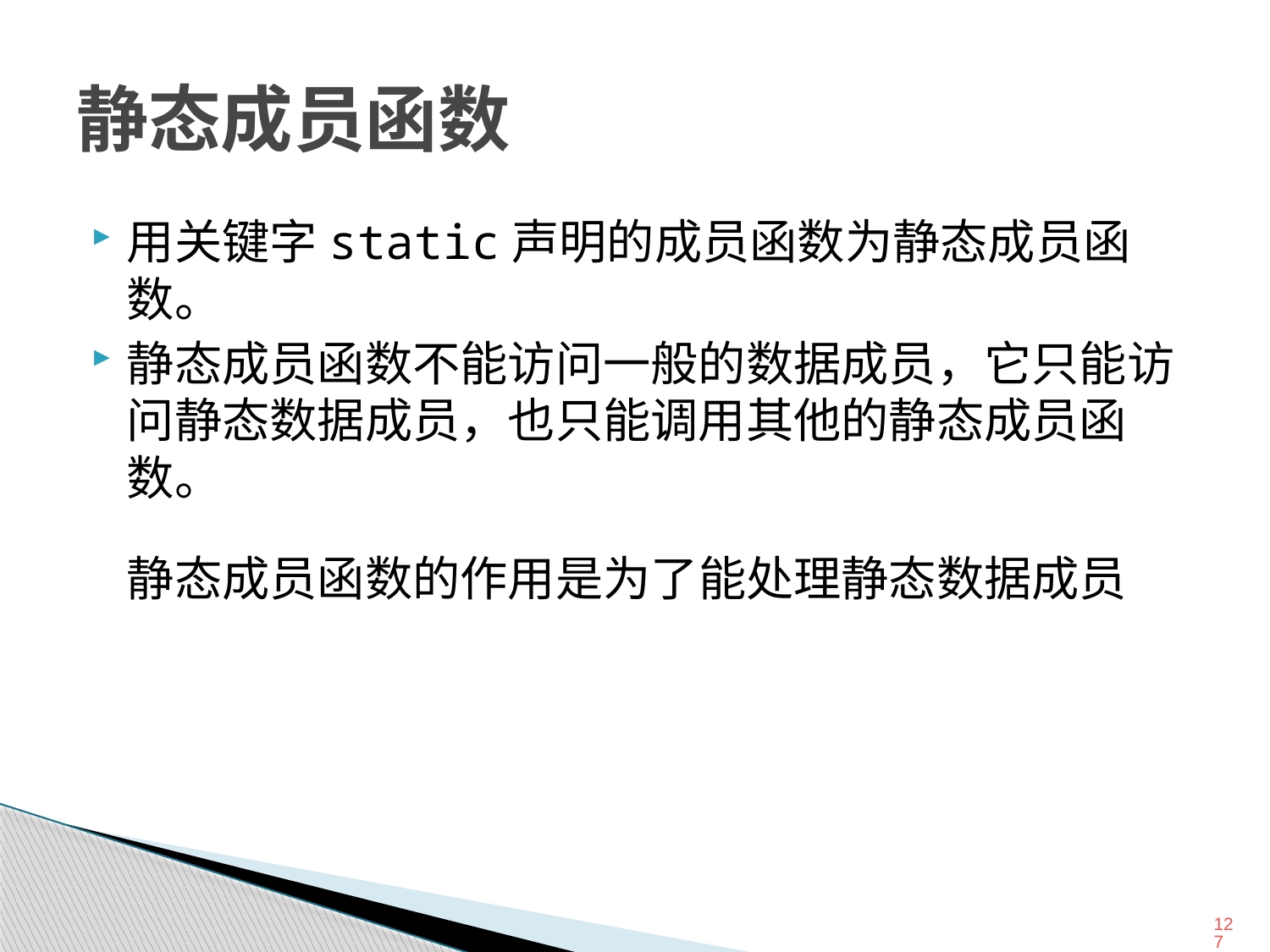

# 静态成员函数
用关键字static声明的成员函数为静态成员函数。
静态成员函数不能访问一般的数据成员，它只能访问静态数据成员，也只能调用其他的静态成员函数。

	静态成员函数的作用是为了能处理静态数据成员

127